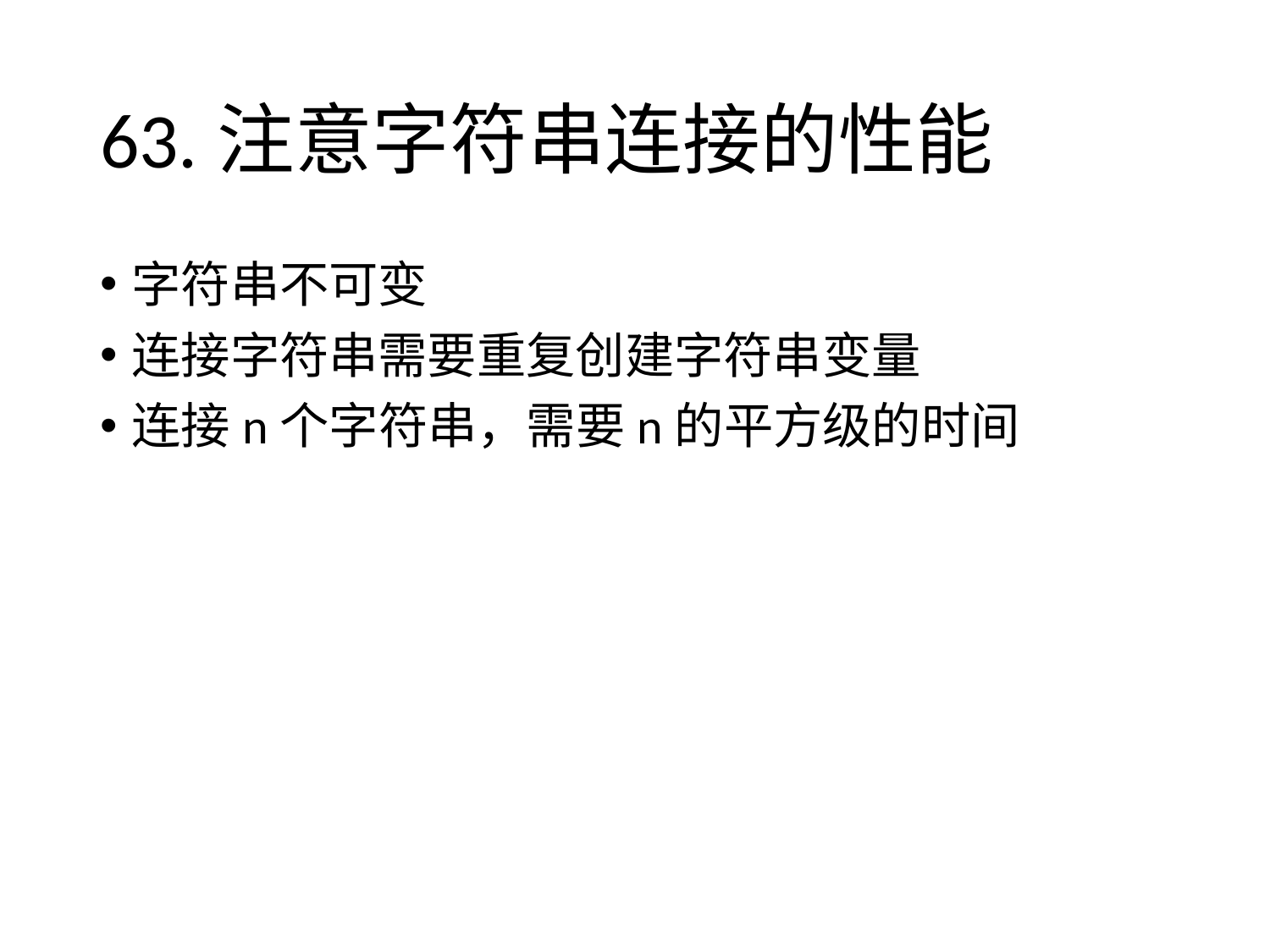

# 63.注意字符串连接的性能
字符串不可变
连接字符串需要重复创建字符串变量
连接n个字符串，需要n的平方级的时间